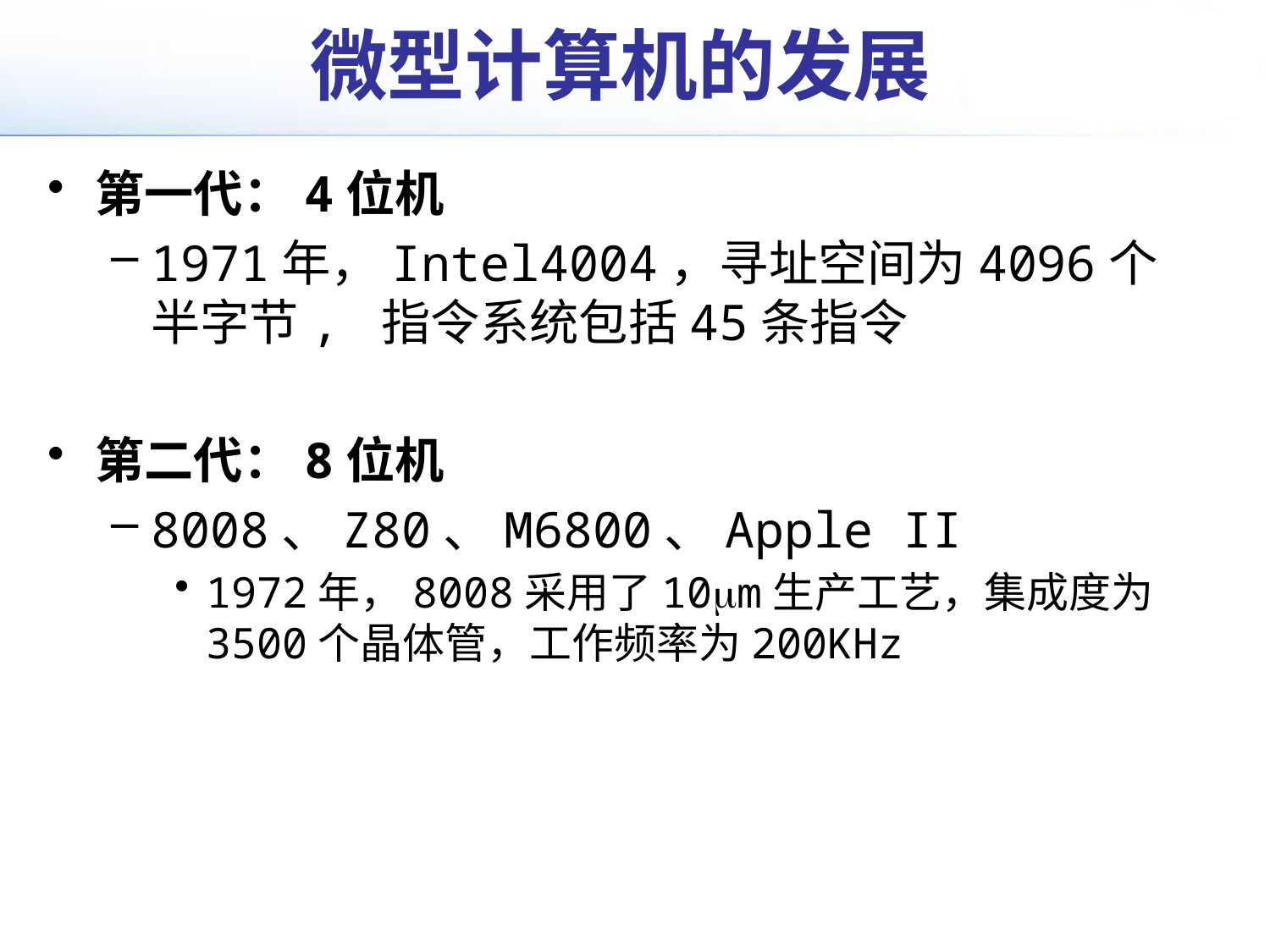

# 微型计算机的发展
第一代：4位机
1971年，Intel4004，寻址空间为4096个半字节, 指令系统包括45条指令

第二代：8位机
8008、Z80、M6800、Apple II
1972年，8008采用了10μm生产工艺，集成度为3500个晶体管，工作频率为200KHz